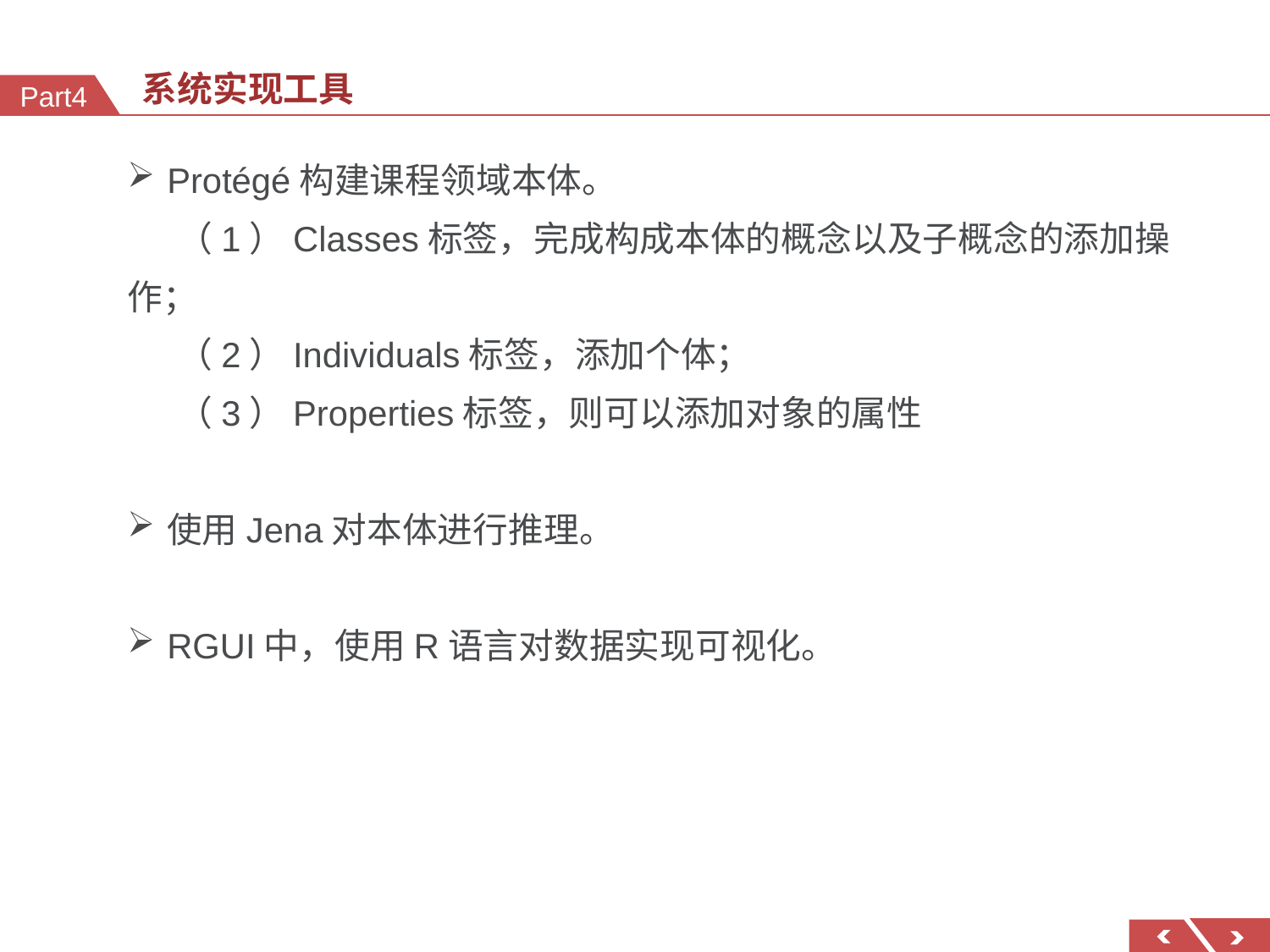

# 系统实现工具
Part4
Protégé构建课程领域本体。
（1）Classes标签，完成构成本体的概念以及子概念的添加操作；
（2）Individuals标签，添加个体；
（3）Properties标签，则可以添加对象的属性

使用Jena对本体进行推理。

RGUI中，使用R语言对数据实现可视化。